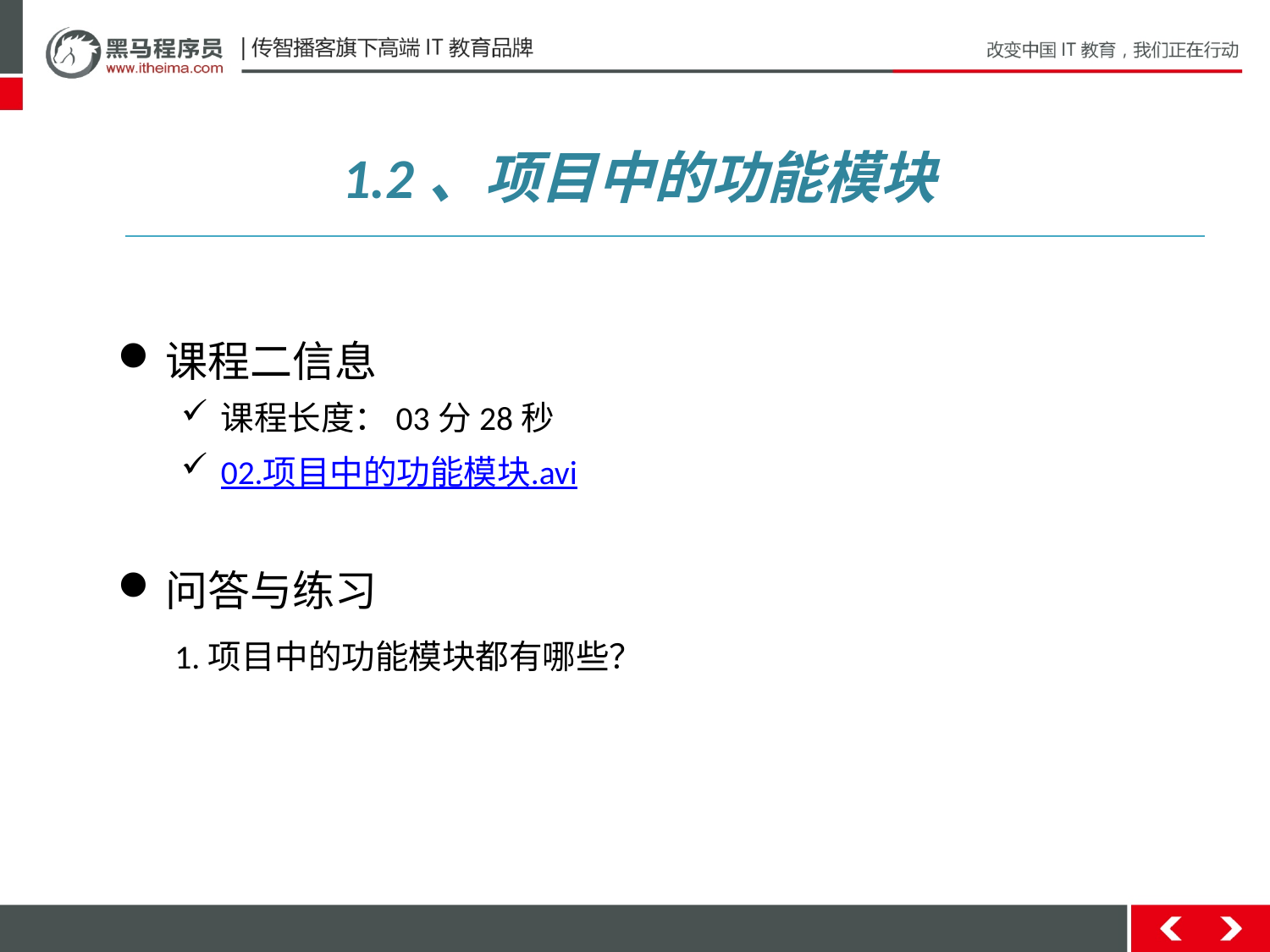

1.2、项目中的功能模块

课程二信息
课程长度：03分28秒
02.项目中的功能模块.avi

问答与练习
      1.项目中的功能模块都有哪些？